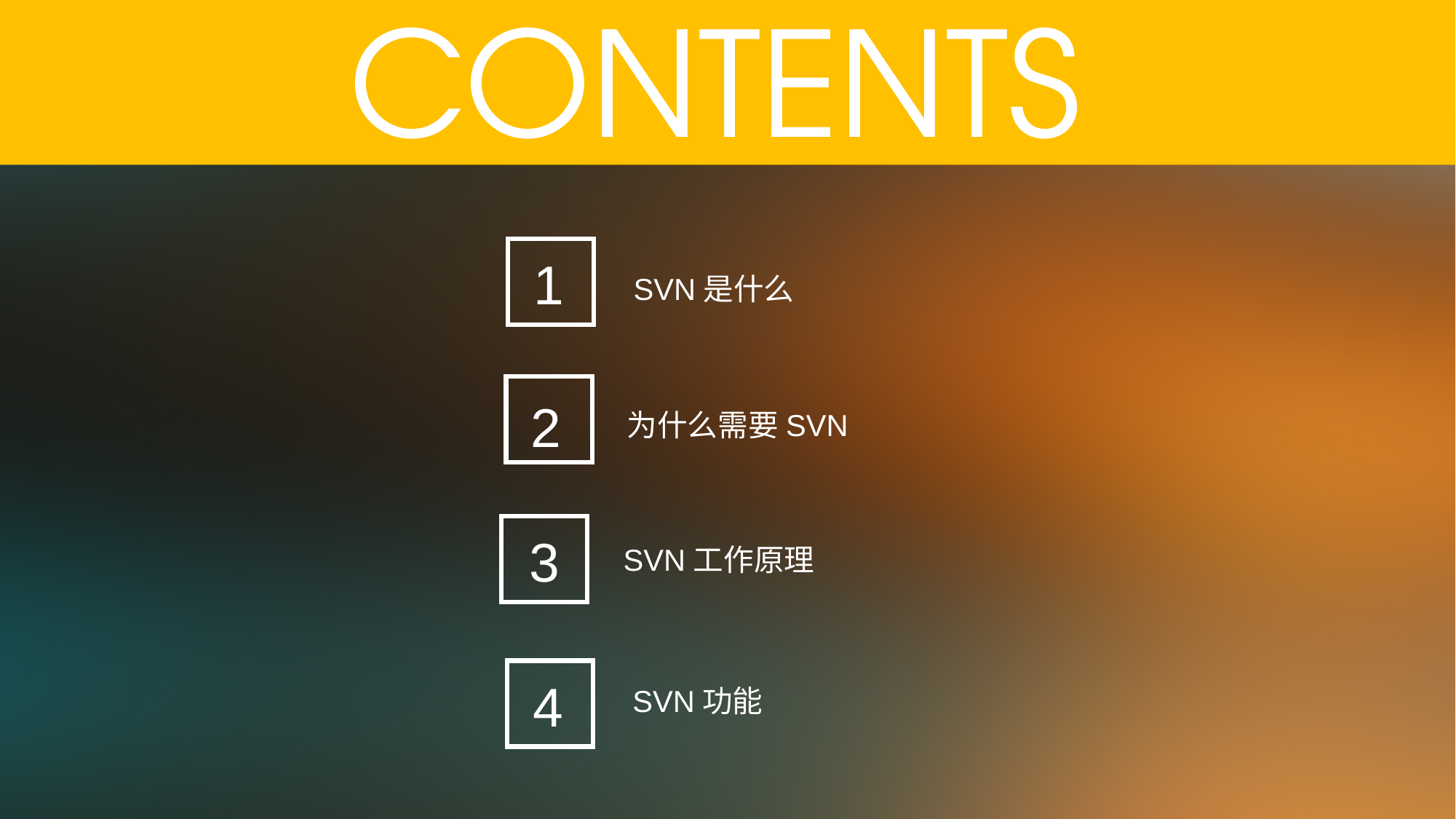

CONTENTS

1
 SVN是什么

2
 为什么需要SVN

3
SVN工作原理

4
 SVN功能